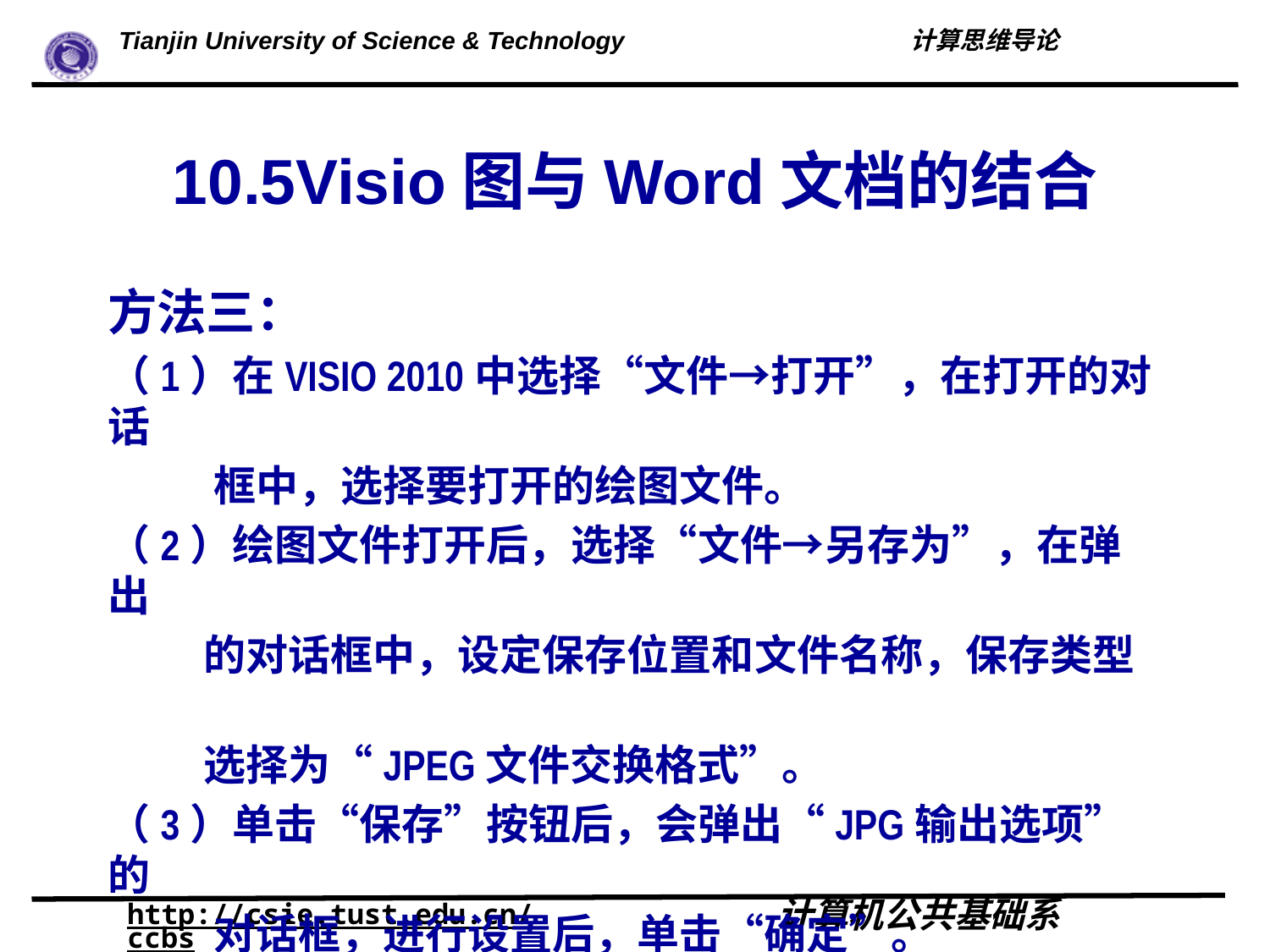

# 10.5Visio图与Word文档的结合
方法三：
（1）在VISIO 2010中选择“文件→打开”，在打开的对话
          框中，选择要打开的绘图文件。
（2）绘图文件打开后，选择“文件→另存为”，在弹出
         的对话框中，设定保存位置和文件名称，保存类型
         选择为“JPEG文件交换格式”。
（3）单击“保存”按钮后，会弹出“JPG输出选项”的
          对话框，进行设置后，单击“确定”。